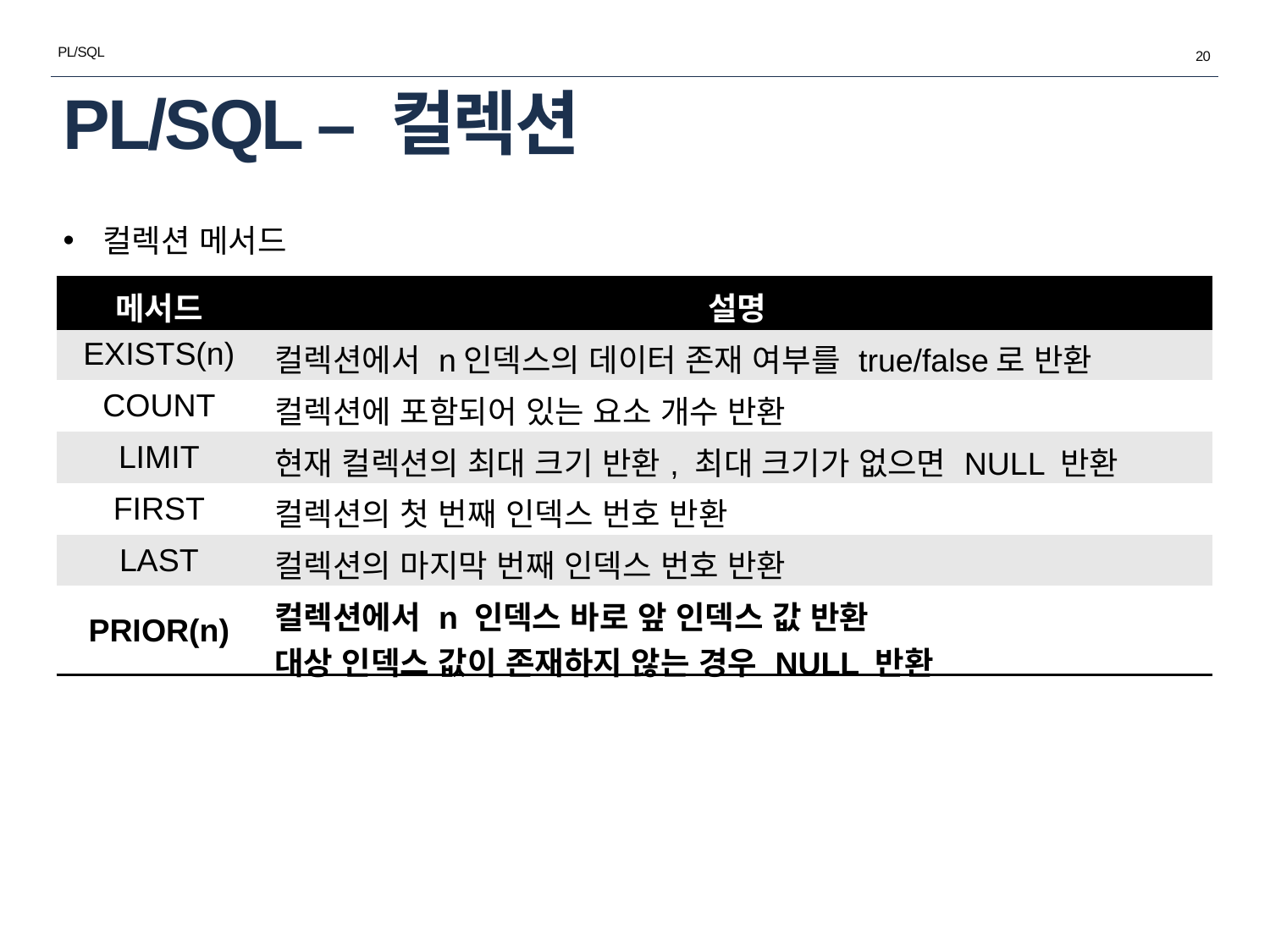

PL/SQL
20
# PL/SQL – 컬렉션
컬렉션 메서드
| 메서드 | 설명 |
| --- | --- |
| EXISTS(n) | 컬렉션에서 n인덱스의 데이터 존재 여부를 true/false로 반환 |
| COUNT | 컬렉션에 포함되어 있는 요소 개수 반환 |
| LIMIT | 현재 컬렉션의 최대 크기 반환, 최대 크기가 없으면 NULL 반환 |
| FIRST | 컬렉션의 첫 번째 인덱스 번호 반환 |
| LAST | 컬렉션의 마지막 번째 인덱스 번호 반환 |
| PRIOR(n) | 컬렉션에서 n 인덱스 바로 앞 인덱스 값 반환 대상 인덱스 값이 존재하지 않는 경우 NULL 반환 |